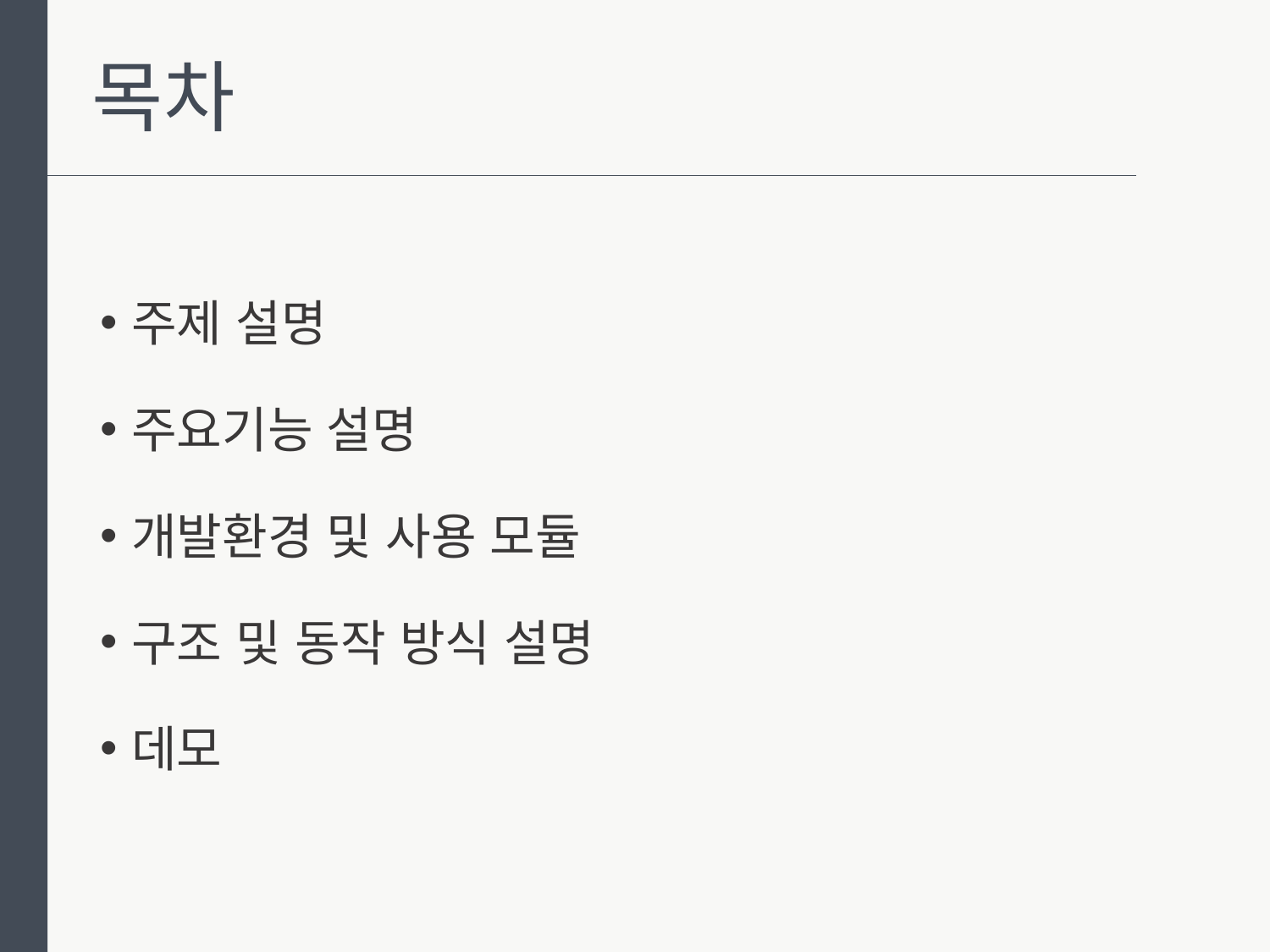

목차
주제 설명
주요기능 설명
개발환경 및 사용 모듈
구조 및 동작 방식 설명
데모